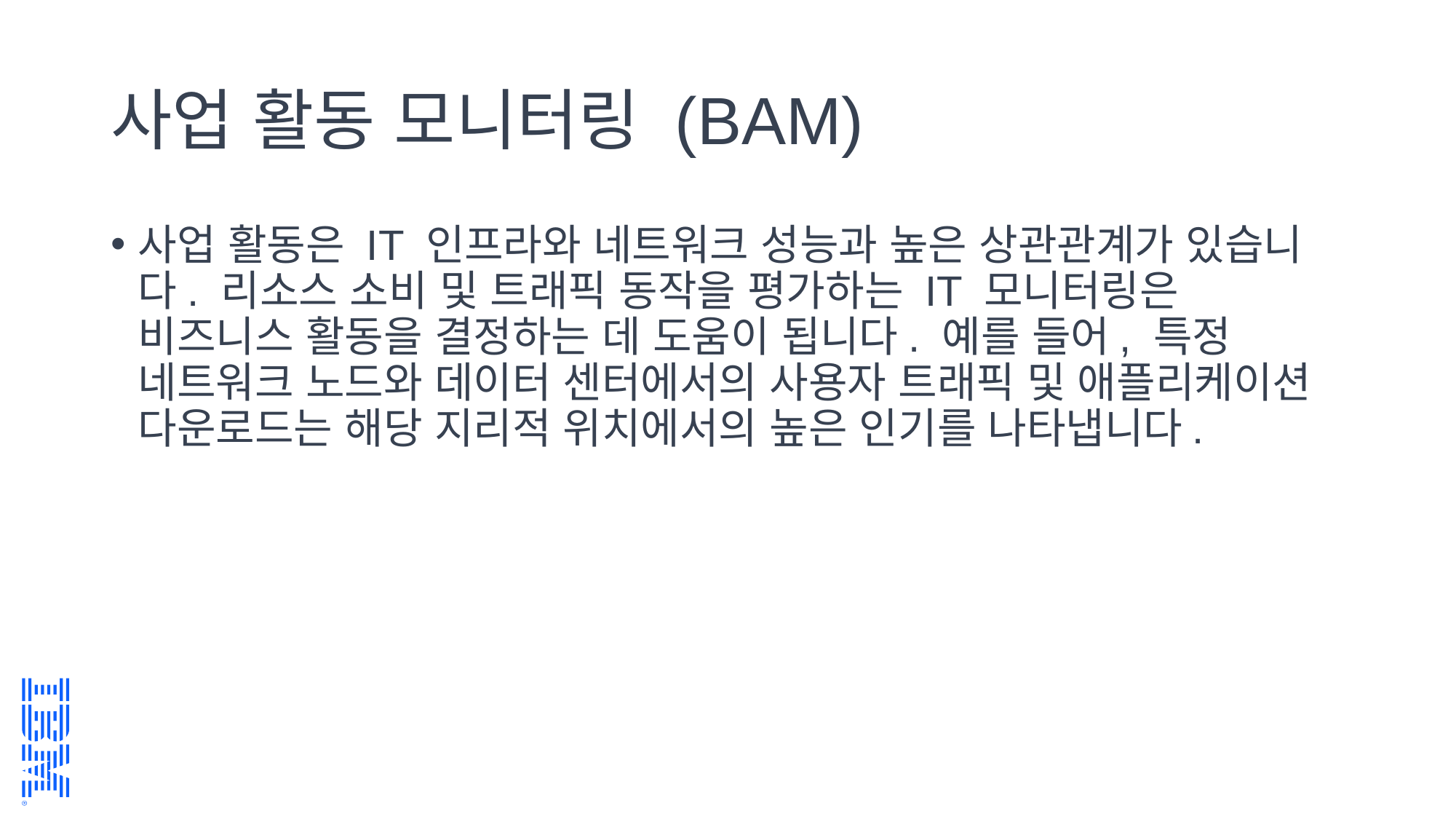

# 사업 활동 모니터링 (BAM)
사업 활동은 IT 인프라와 네트워크 성능과 높은 상관관계가 있습니다. 리소스 소비 및 트래픽 동작을 평가하는 IT 모니터링은 비즈니스 활동을 결정하는 데 도움이 됩니다. 예를 들어, 특정 네트워크 노드와 데이터 센터에서의 사용자 트래픽 및 애플리케이션 다운로드는 해당 지리적 위치에서의 높은 인기를 나타냅니다.